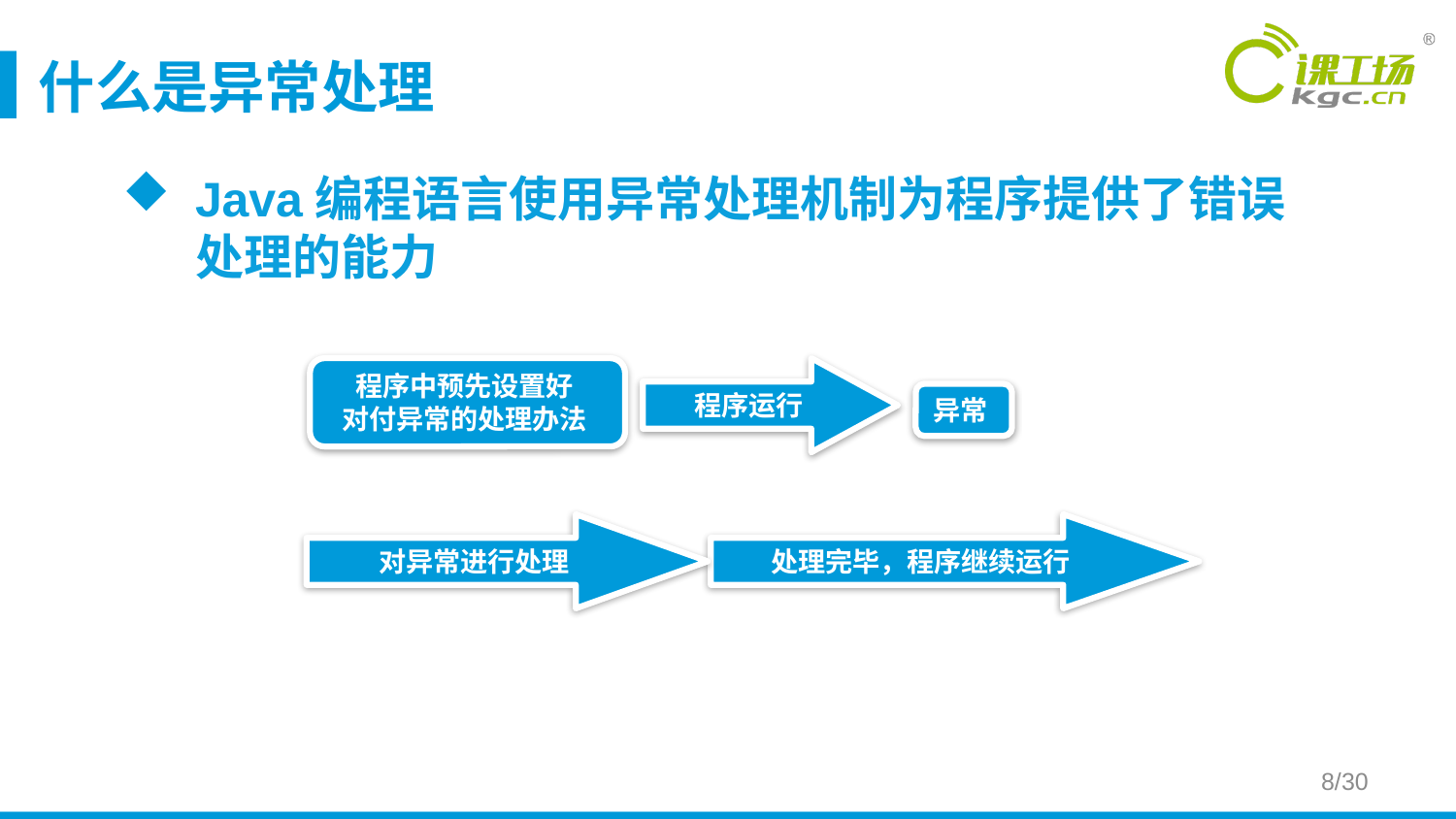

# 什么是异常处理
Java编程语言使用异常处理机制为程序提供了错误处理的能力
程序中预先设置好
对付异常的处理办法
程序运行
异常
对异常进行处理
处理完毕，程序继续运行
8/30